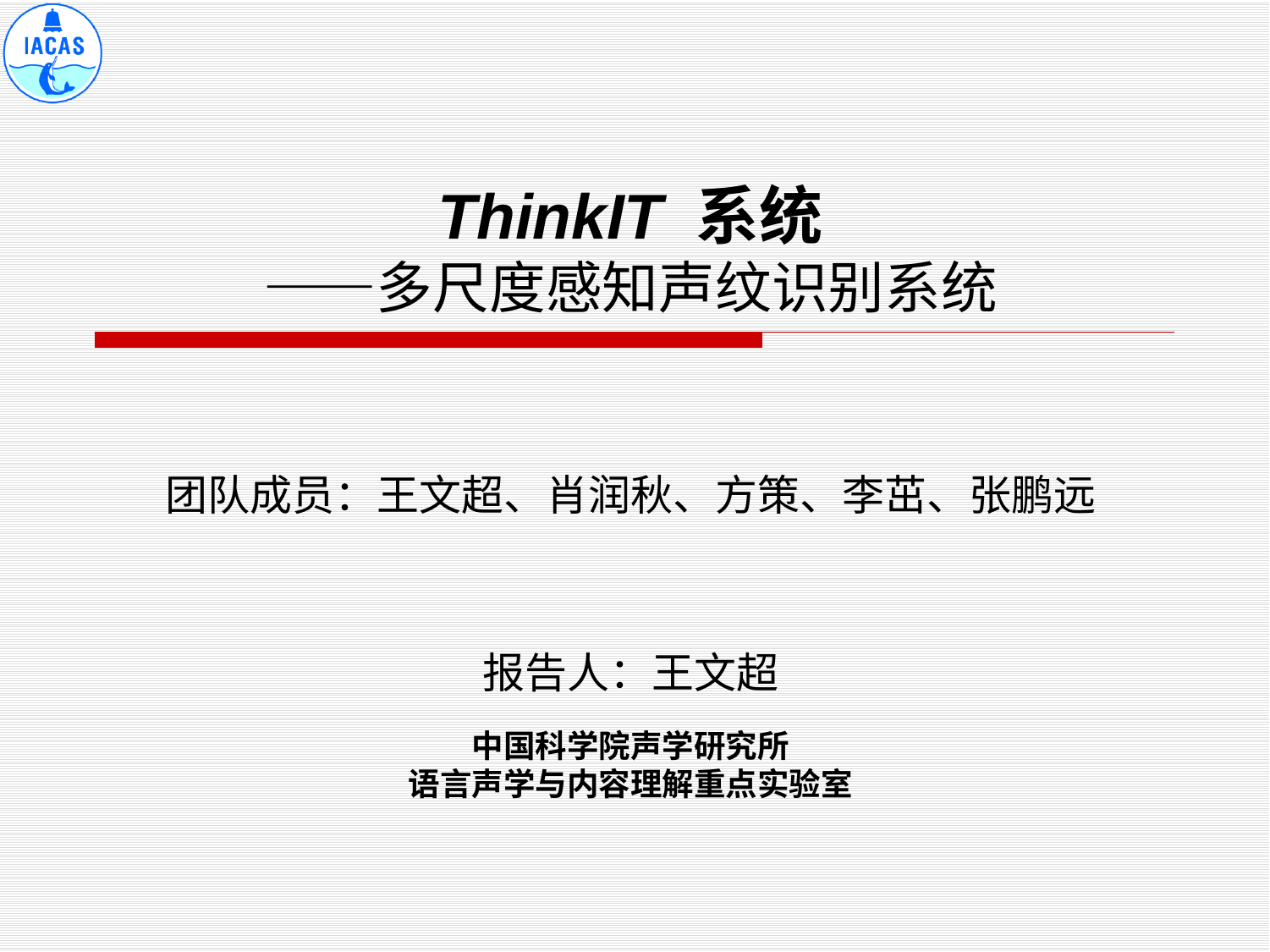

# ThinkIT 系统 ——多尺度感知声纹识别系统

团队成员：王文超、肖润秋、方策、李茁、张鹏远

报告人：王文超
中国科学院声学研究所
语言声学与内容理解重点实验室